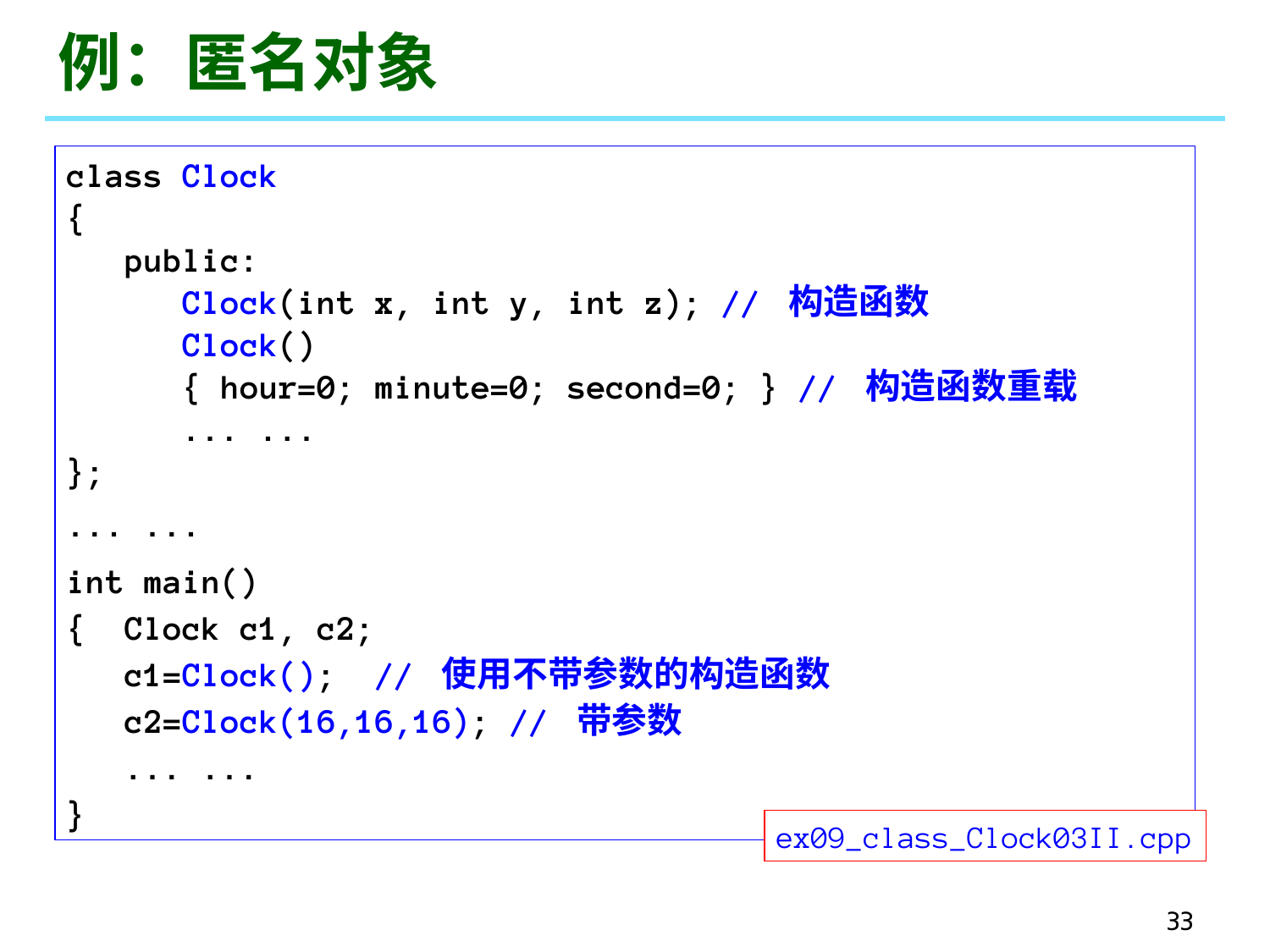

# 例：匿名对象
class Clock
{
   public:
      Clock(int x, int y, int z); // 构造函数
      Clock()
      { hour=0; minute=0; second=0; } // 构造函数重载
      ... ...
};
... ...
int main()
{  Clock c1, c2;
   c1=Clock();  // 使用不带参数的构造函数
   c2=Clock(16,16,16); // 带参数
   ... ...
}
ex09_class_Clock03II.cpp
33